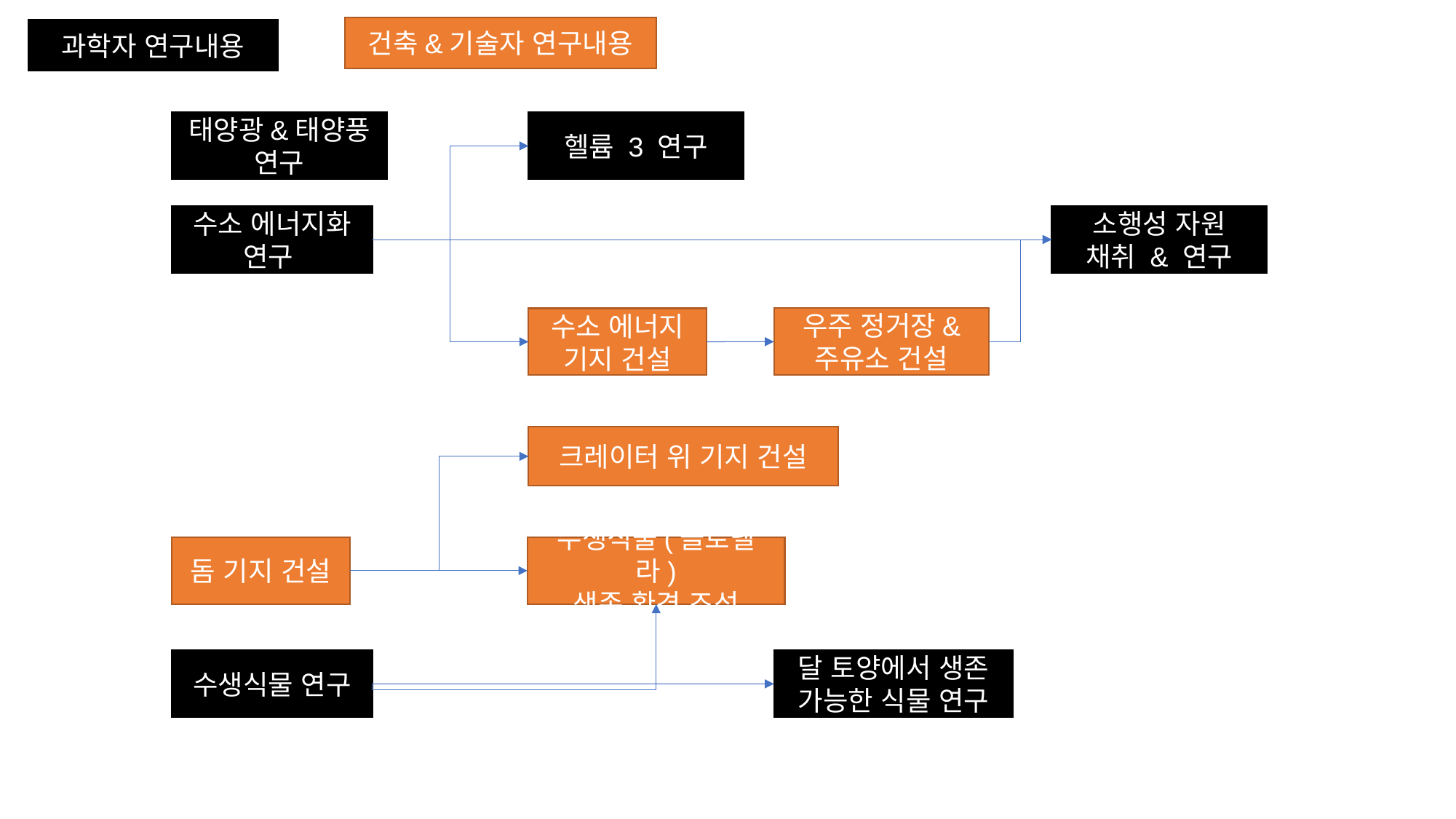

건축&기술자 연구내용
과학자 연구내용
태양광&태양풍 연구
헬륨 3 연구
수소 에너지화 연구
소행성 자원
채취 & 연구
우주 정거장& 주유소 건설
수소 에너지 기지 건설
크레이터 위 기지 건설
돔 기지 건설
수생식물(클로렐라)
생존 환경 조성
달 토양에서 생존 가능한 식물 연구
수생식물 연구